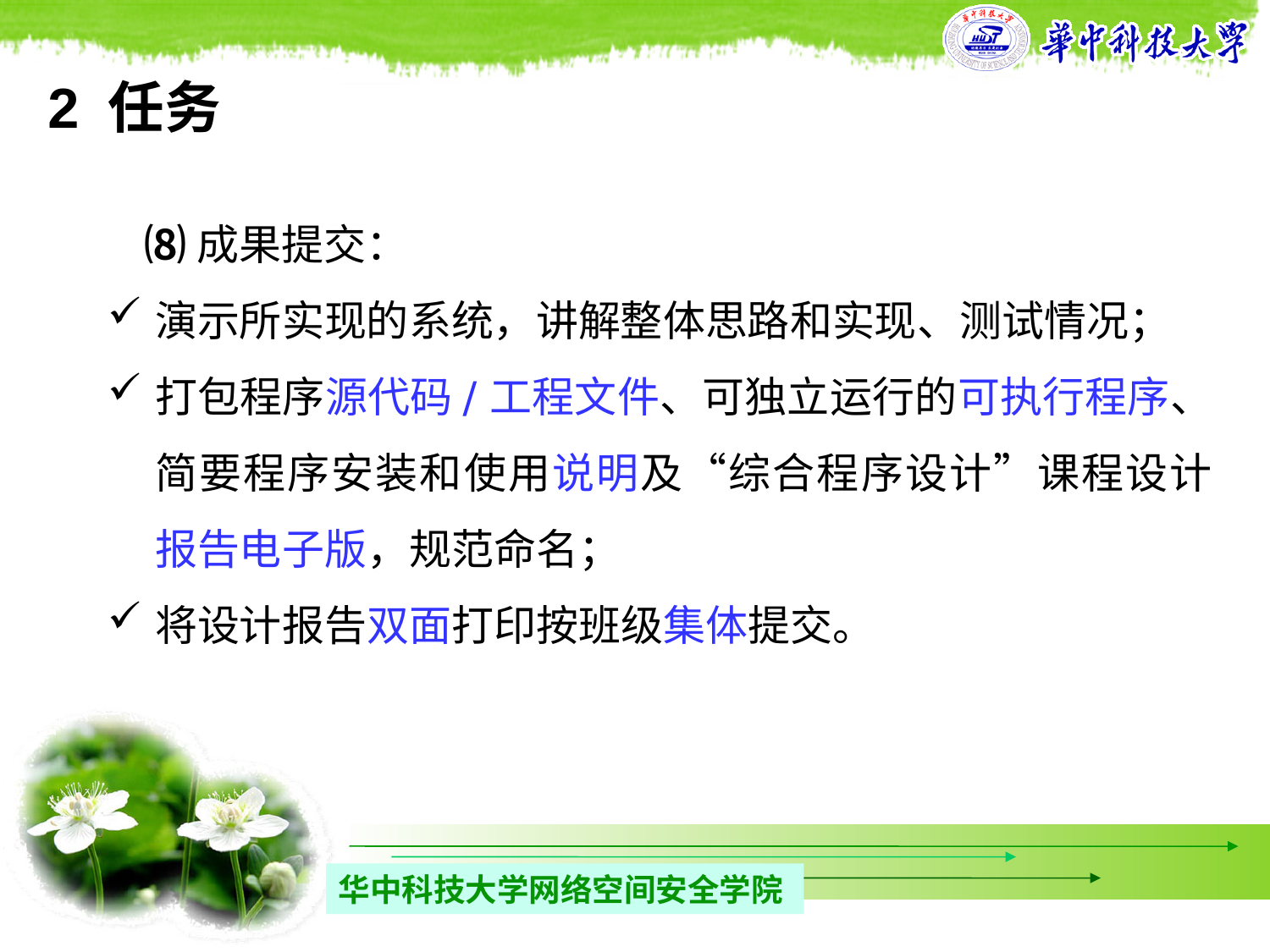

2 任务
⑻成果提交：
演示所实现的系统，讲解整体思路和实现、测试情况；
打包程序源代码/工程文件、可独立运行的可执行程序、简要程序安装和使用说明及“综合程序设计”课程设计报告电子版，规范命名；
将设计报告双面打印按班级集体提交。

9